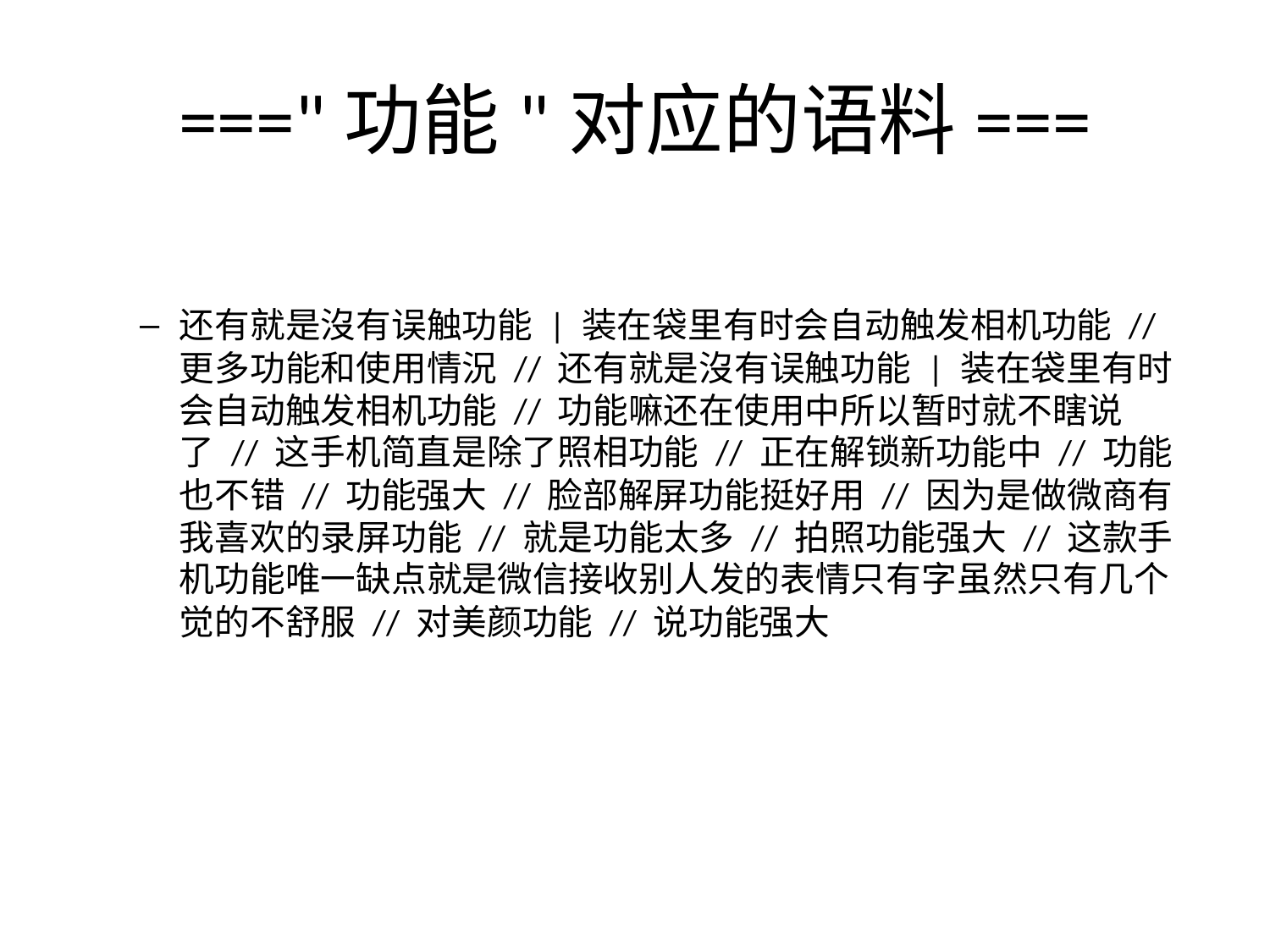

# ==="功能"对应的语料===

还有就是沒有误触功能 | 装在袋里有时会自动触发相机功能 // 更多功能和使用情況 // 还有就是沒有误触功能 | 装在袋里有时会自动触发相机功能 // 功能嘛还在使用中所以暂时就不瞎说了 // 这手机简直是除了照相功能 // 正在解锁新功能中 // 功能也不错 // 功能强大 // 脸部解屏功能挺好用 // 因为是做微商有我喜欢的录屏功能 // 就是功能太多 // 拍照功能强大 // 这款手机功能唯一缺点就是微信接收别人发的表情只有字虽然只有几个觉的不舒服 // 对美颜功能 // 说功能强大